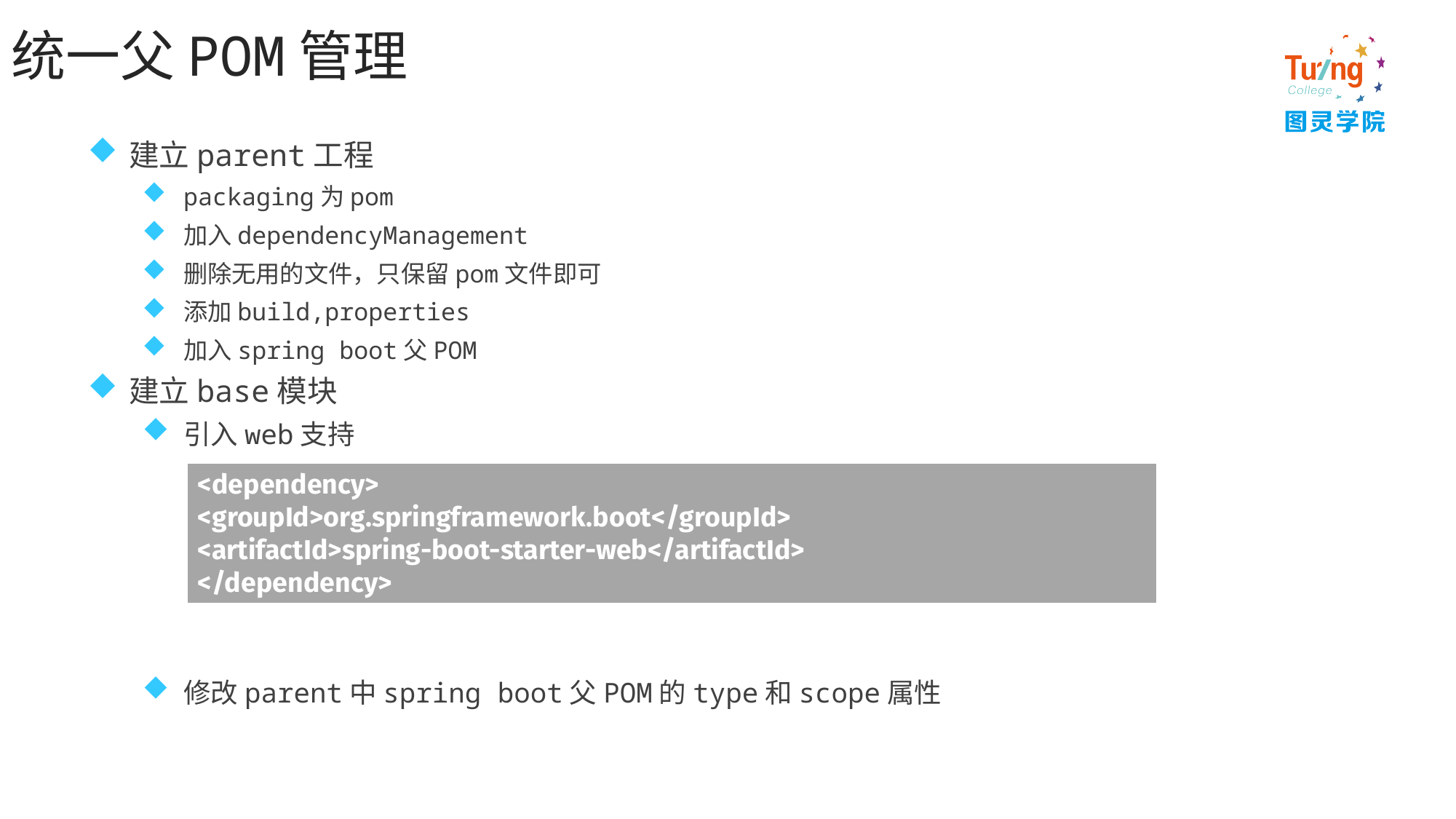

# 统一父POM管理
建立parent工程
packaging为pom
加入dependencyManagement
删除无用的文件，只保留pom文件即可
添加build,properties
加入spring boot父POM
建立base模块
引入web支持

修改parent中spring boot父POM的type和scope属性
| <dependency> <groupId>org.springframework.boot</groupId> <artifactId>spring-boot-starter-web</artifactId> </dependency> |
| --- |